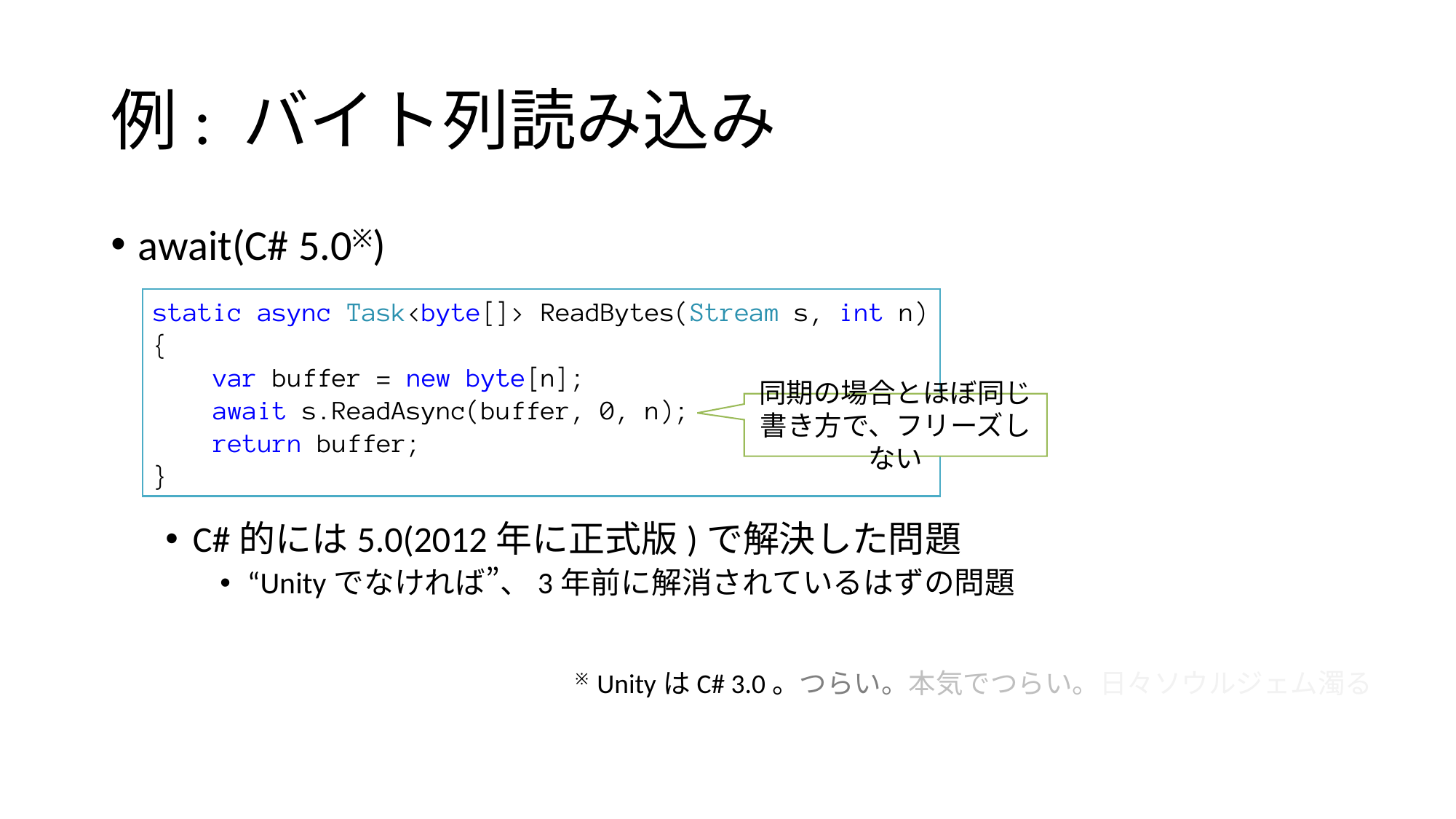

# 例: バイト列読み込み
await(C# 5.0※)

C#的には5.0(2012年に正式版)で解決した問題
“Unityでなければ”、3年前に解消されているはずの問題
static async Task<byte[]> ReadBytes(Stream s, int n)
{
    var buffer = new byte[n];
    await s.ReadAsync(buffer, 0, n);
    return buffer;
}
同期の場合とほぼ同じ
書き方で、フリーズしない
※	UnityはC# 3.0。つらい。本気でつらい。日々ソウルジェム濁る